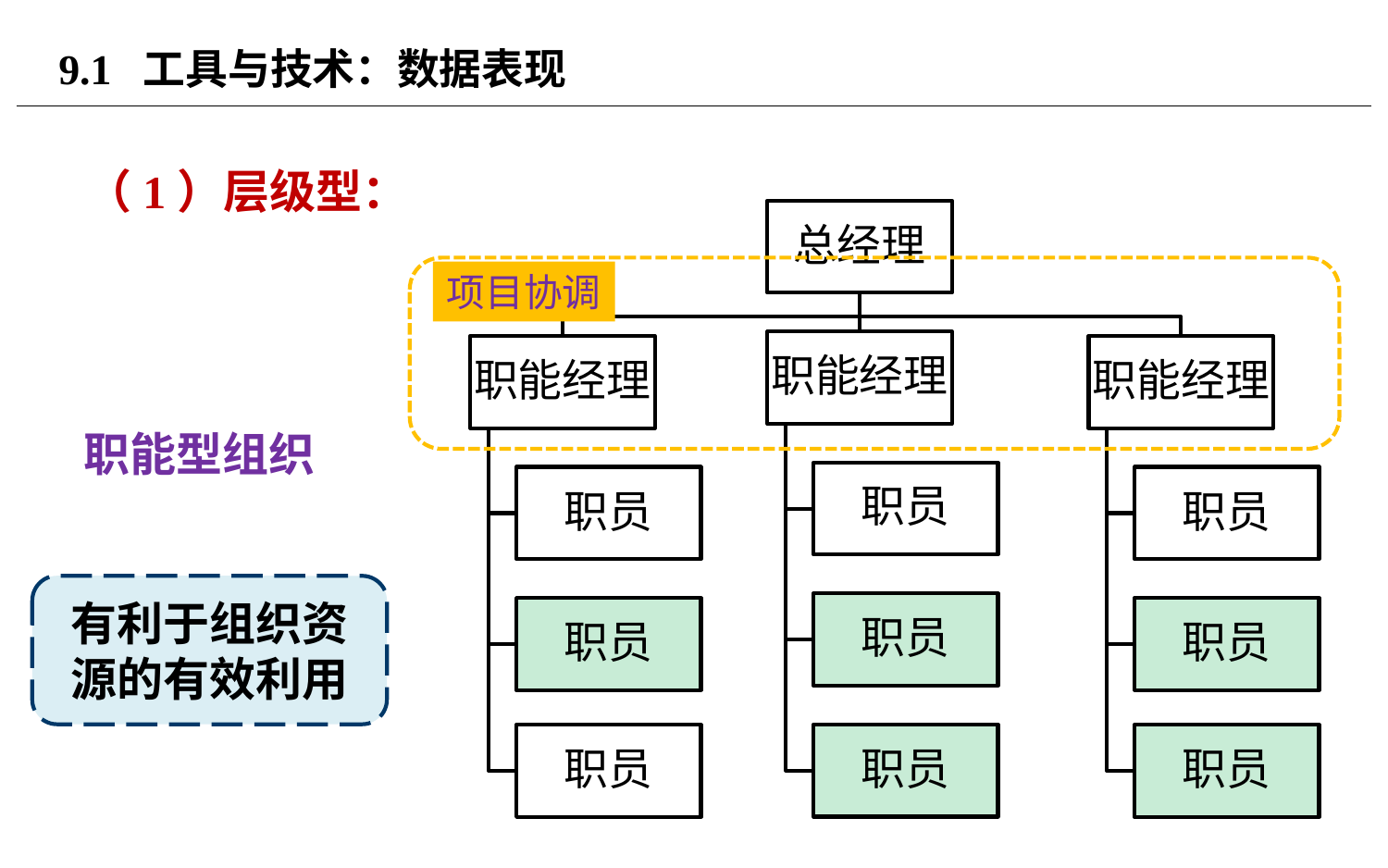

# 9.1  工具与技术：数据表现
（1）层级型：

总经理
职能经理
职员
职员
职员
职能经理
职员
职员
职员
职能经理
职员
职员
职员

项目协调
职能型组织
有利于组织资源的有效利用